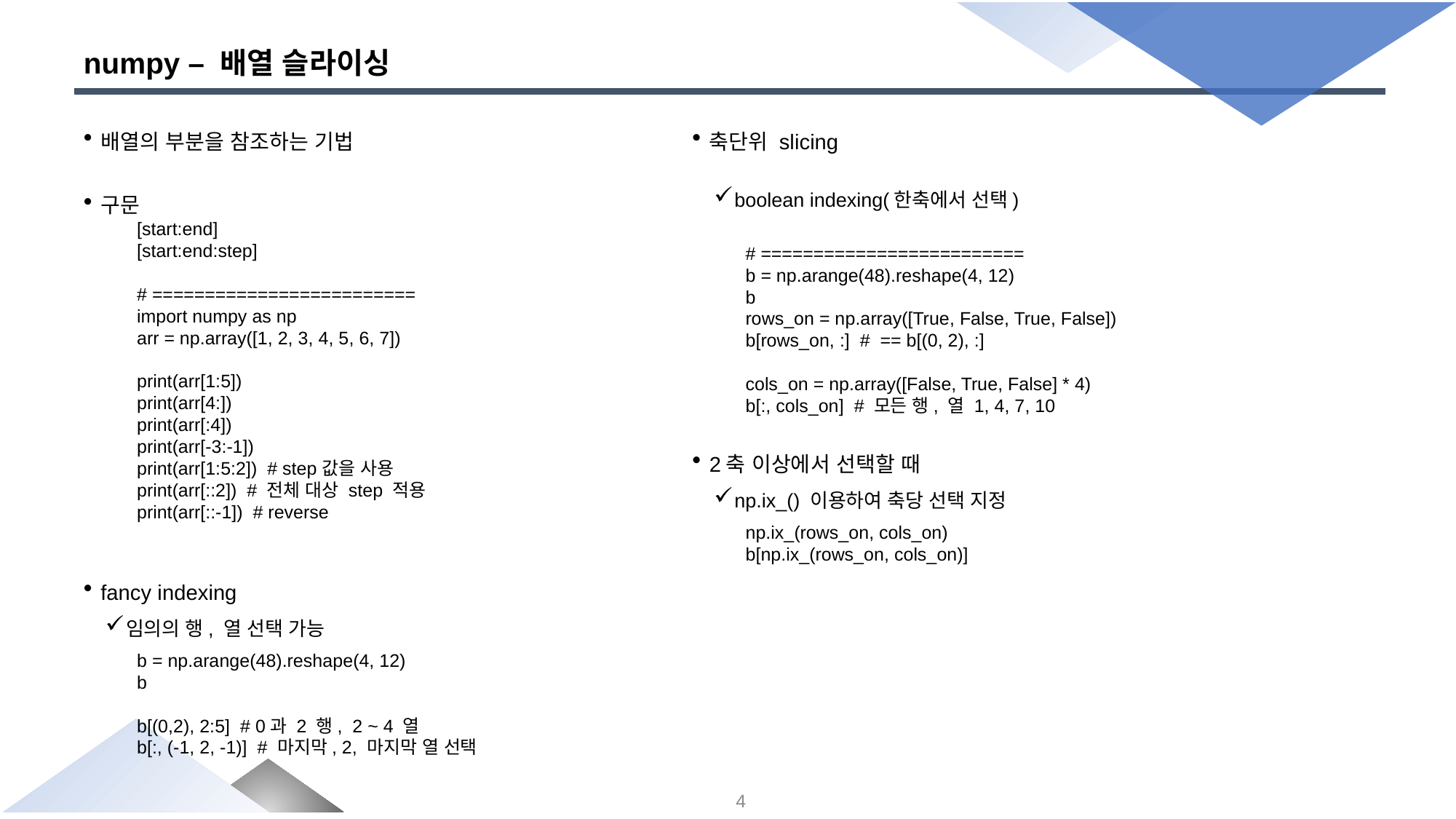

# numpy – 배열 슬라이싱
배열의 부분을 참조하는 기법

구문
[start:end]
[start:end:step]

# =========================
import numpy as np
arr = np.array([1, 2, 3, 4, 5, 6, 7])

print(arr[1:5])
print(arr[4:])
print(arr[:4])
print(arr[-3:-1])
print(arr[1:5:2])  # step값을 사용
print(arr[::2])  # 전체 대상 step 적용
print(arr[::-1])  # reverse

fancy indexing
임의의 행, 열 선택 가능
b = np.arange(48).reshape(4, 12)
b

b[(0,2), 2:5]  # 0과 2 행,  2 ~ 4 열
b[:, (-1, 2, -1)]  # 마지막, 2, 마지막 열 선택
축단위 slicing

boolean indexing(한축에서 선택)

# =========================
b = np.arange(48).reshape(4, 12)
b
rows_on = np.array([True, False, True, False])
b[rows_on, :]  #  == b[(0, 2), :]

cols_on = np.array([False, True, False] * 4)
b[:, cols_on]  # 모든 행, 열 1, 4, 7, 10

2축 이상에서 선택할 때
np.ix_() 이용하여 축당 선택 지정
np.ix_(rows_on, cols_on)
b[np.ix_(rows_on, cols_on)]

4